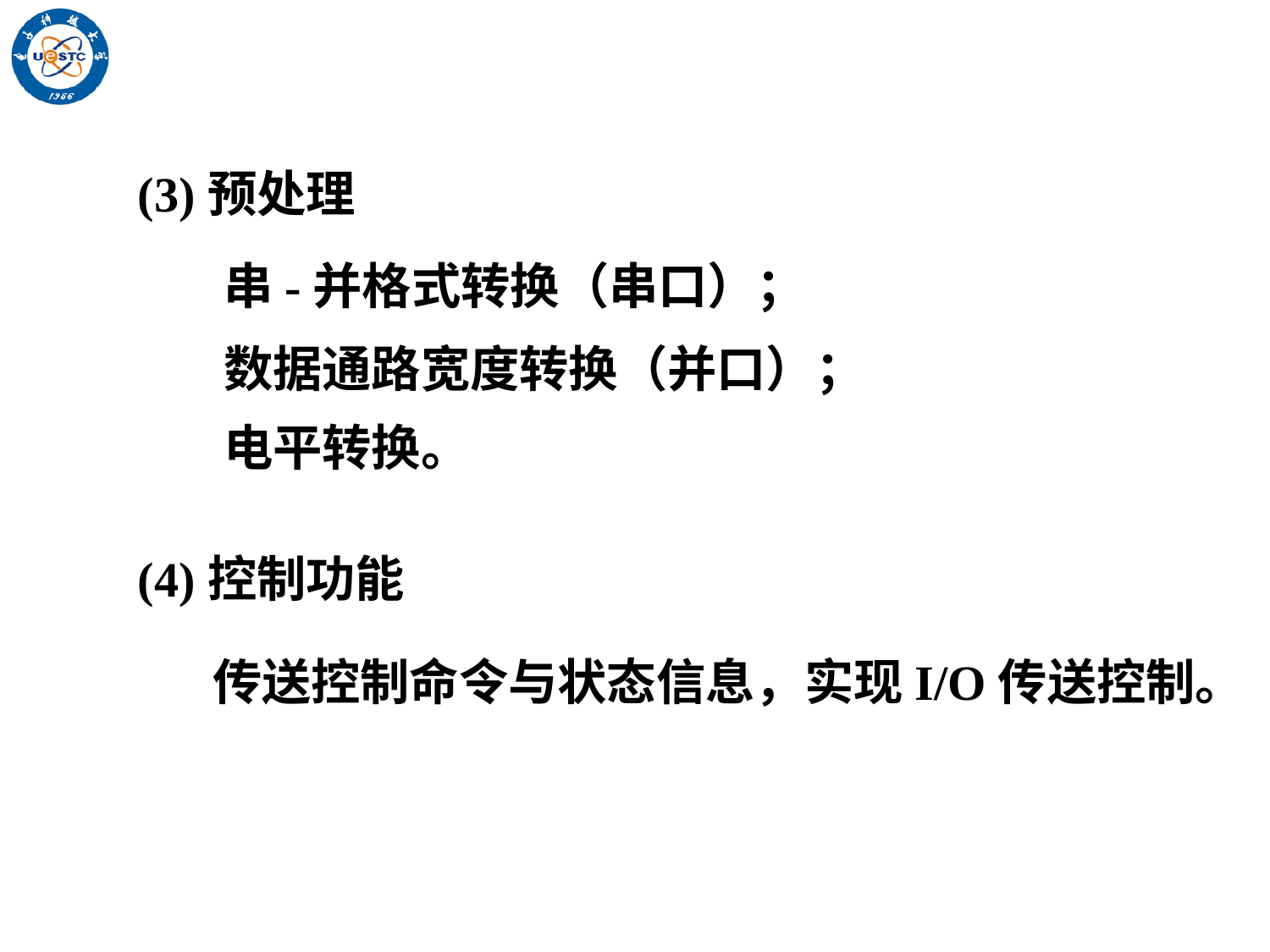

(3)预处理
串-并格式转换（串口）；
数据通路宽度转换（并口）；
电平转换。
(4)控制功能
传送控制命令与状态信息，实现I/O传送控制。